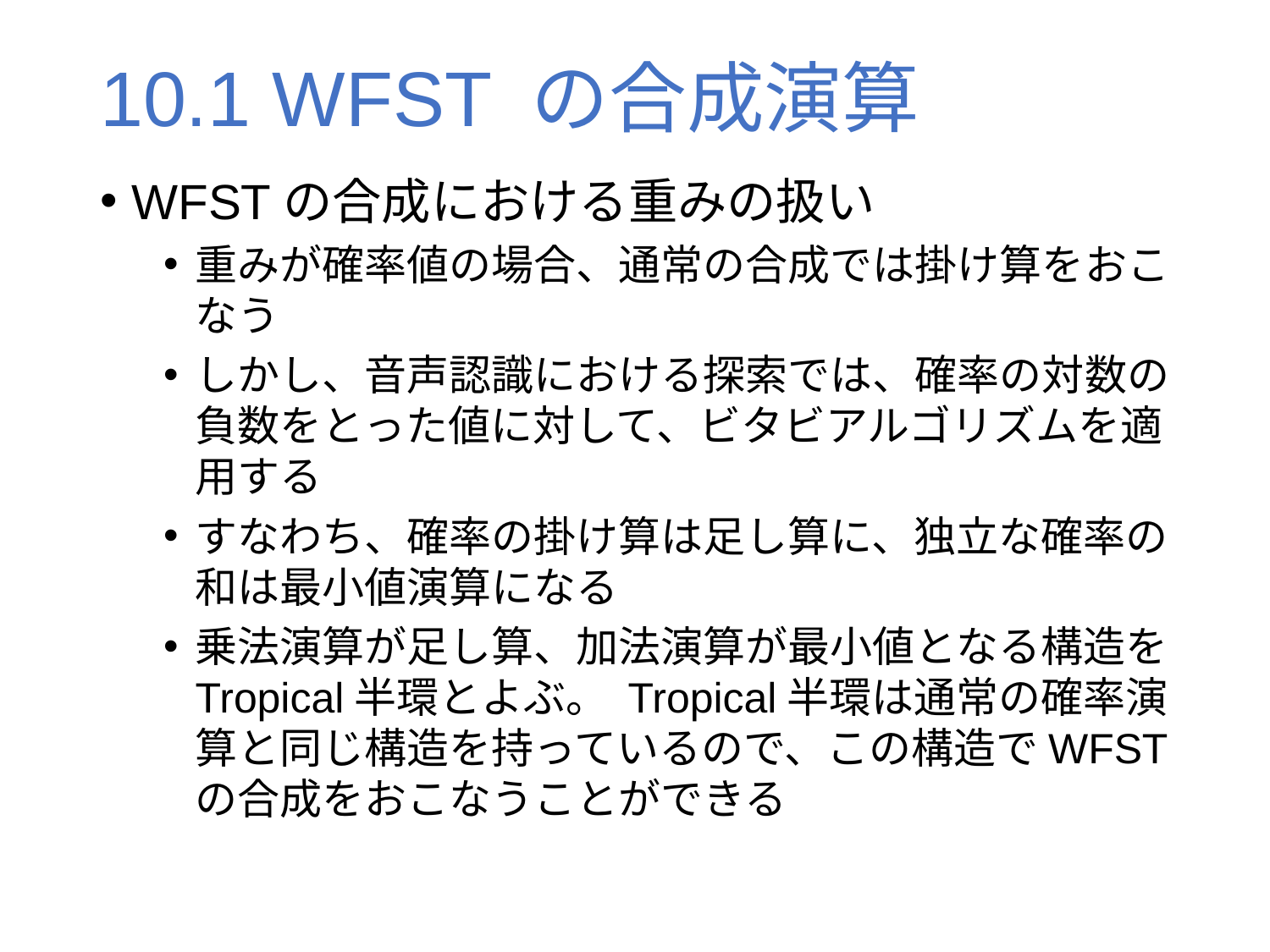

# 10.1 WFST の合成演算
WFSTの合成における重みの扱い
重みが確率値の場合、通常の合成では掛け算をおこなう
しかし、音声認識における探索では、確率の対数の負数をとった値に対して、ビタビアルゴリズムを適用する
すなわち、確率の掛け算は足し算に、独立な確率の和は最小値演算になる
乗法演算が足し算、加法演算が最小値となる構造をTropical半環とよぶ。 Tropical半環は通常の確率演算と同じ構造を持っているので、この構造でWFSTの合成をおこなうことができる